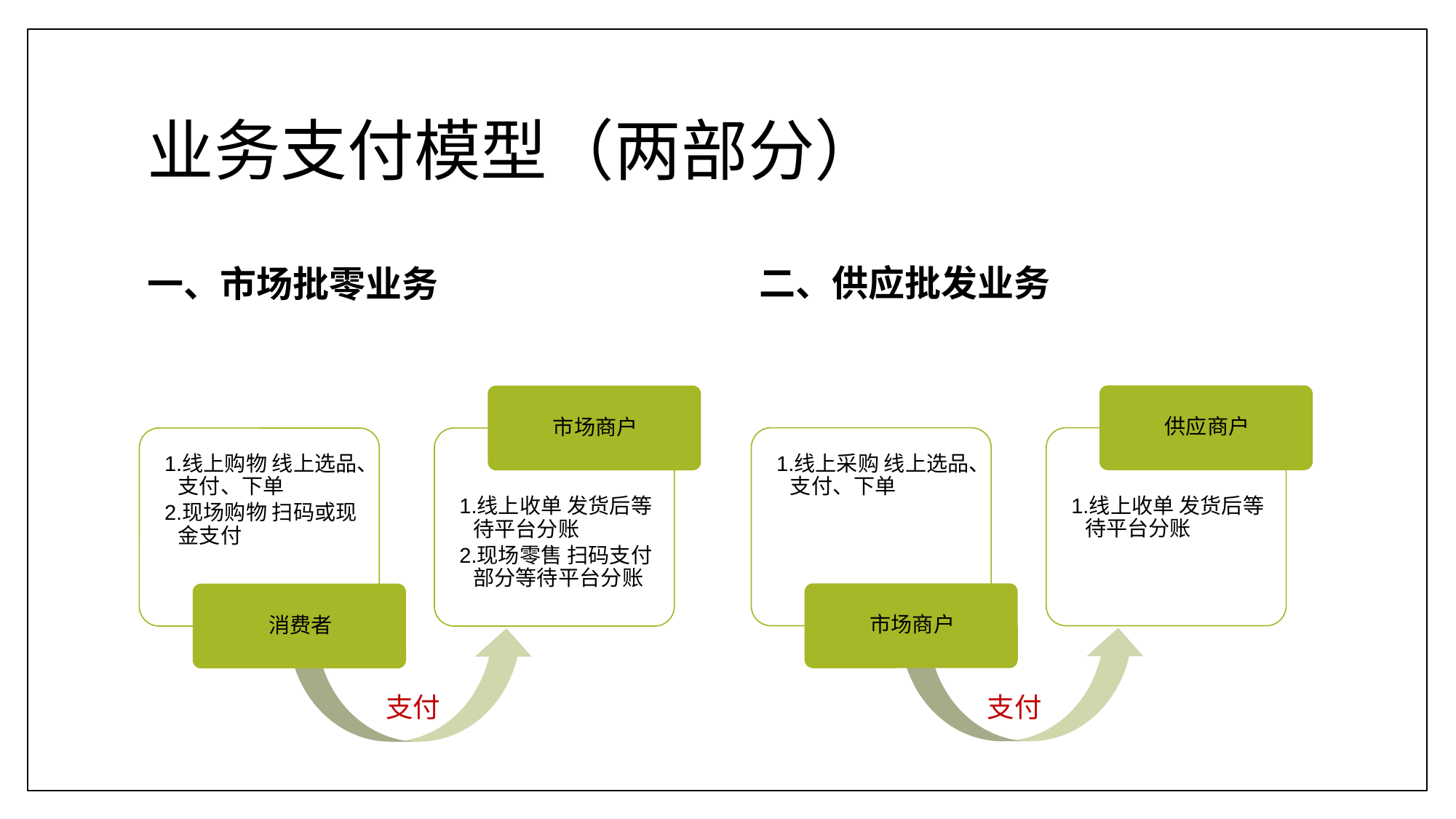

# 业务支付模型（两部分）
二、供应批发业务
一、市场批零业务
线上采购 线上选品、支付、下单
市场商户
线上收单 发货后等待平台分账
供应商户
线上购物 线上选品、支付、下单
现场购物 扫码或现金支付
消费者
线上收单 发货后等待平台分账
现场零售 扫码支付部分等待平台分账
市场商户
支付
支付